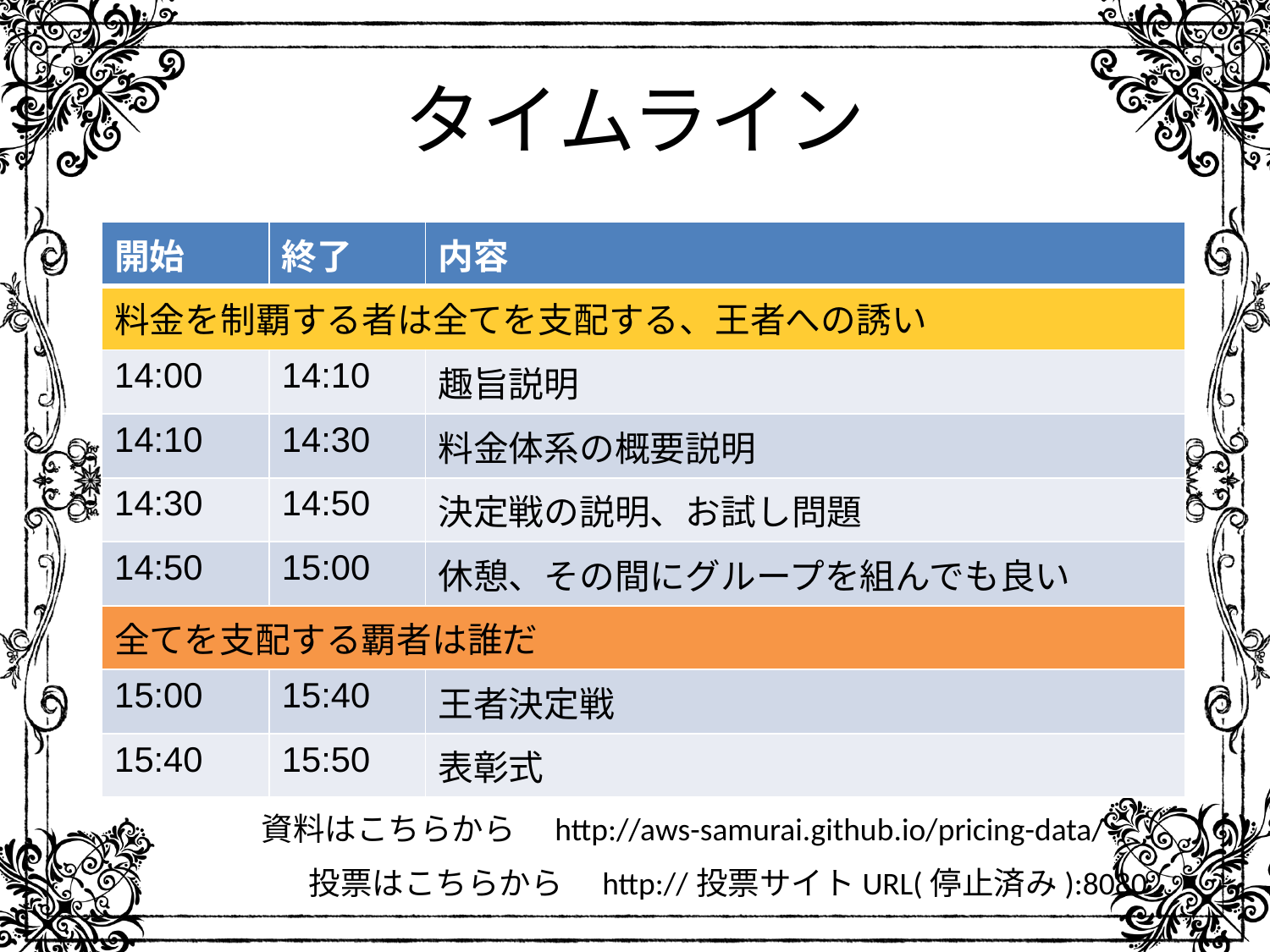

# タイムライン
| 開始 | 終了 | 内容 |
| --- | --- | --- |
| 料金を制覇する者は全てを支配する、王者への誘い |  |  |
| 14:00 | 14:10 | 趣旨説明 |
| 14:10 | 14:30 | 料金体系の概要説明 |
| 14:30 | 14:50 | 決定戦の説明、お試し問題 |
| 14:50 | 15:00 | 休憩、その間にグループを組んでも良い |
| 全てを支配する覇者は誰だ |  |  |
| 15:00 | 15:40 | 王者決定戦 |
| 15:40 | 15:50 | 表彰式 |